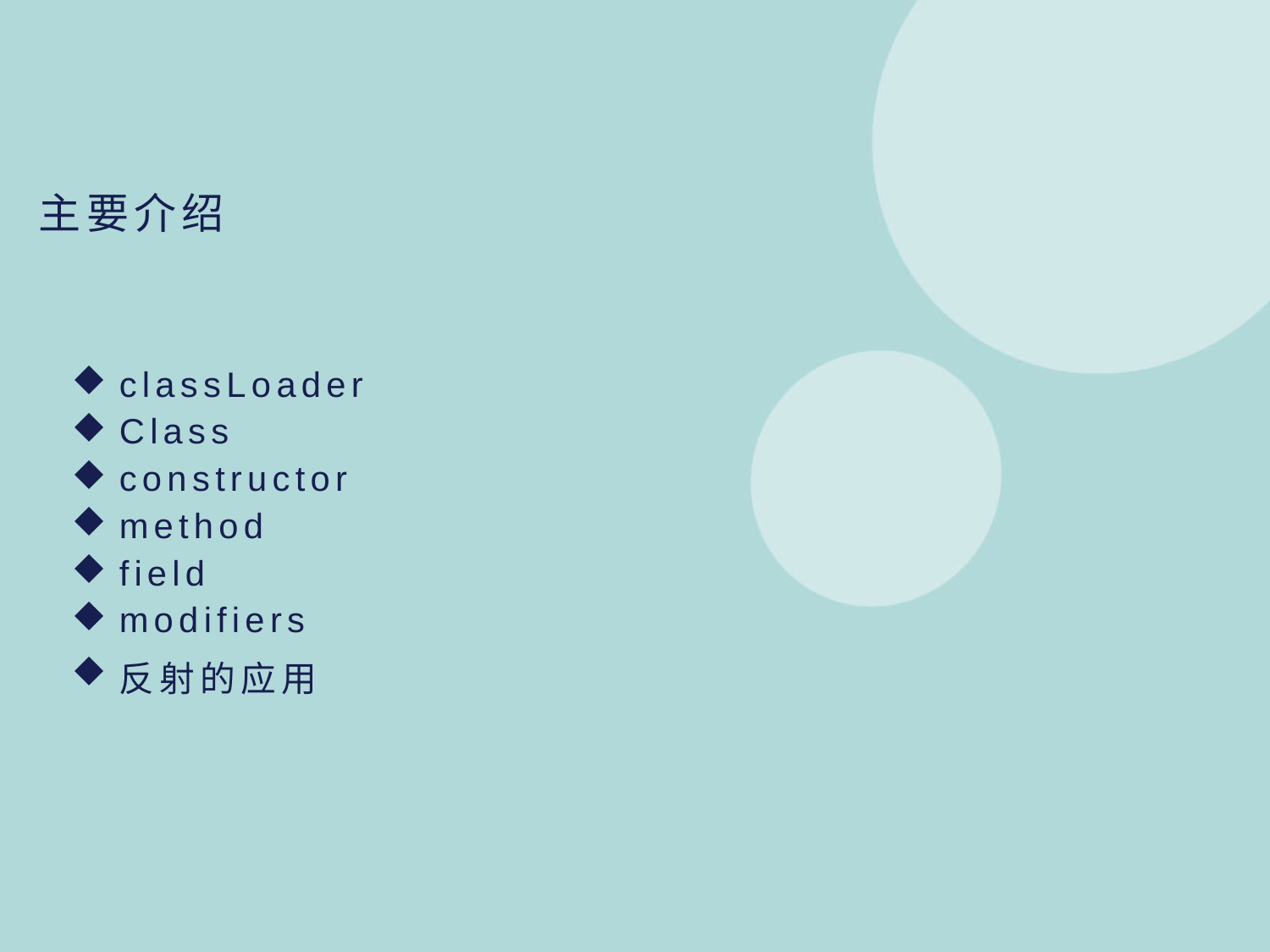

主要介绍
classLoader
Class
constructor
method
field
modifiers
反射的应用